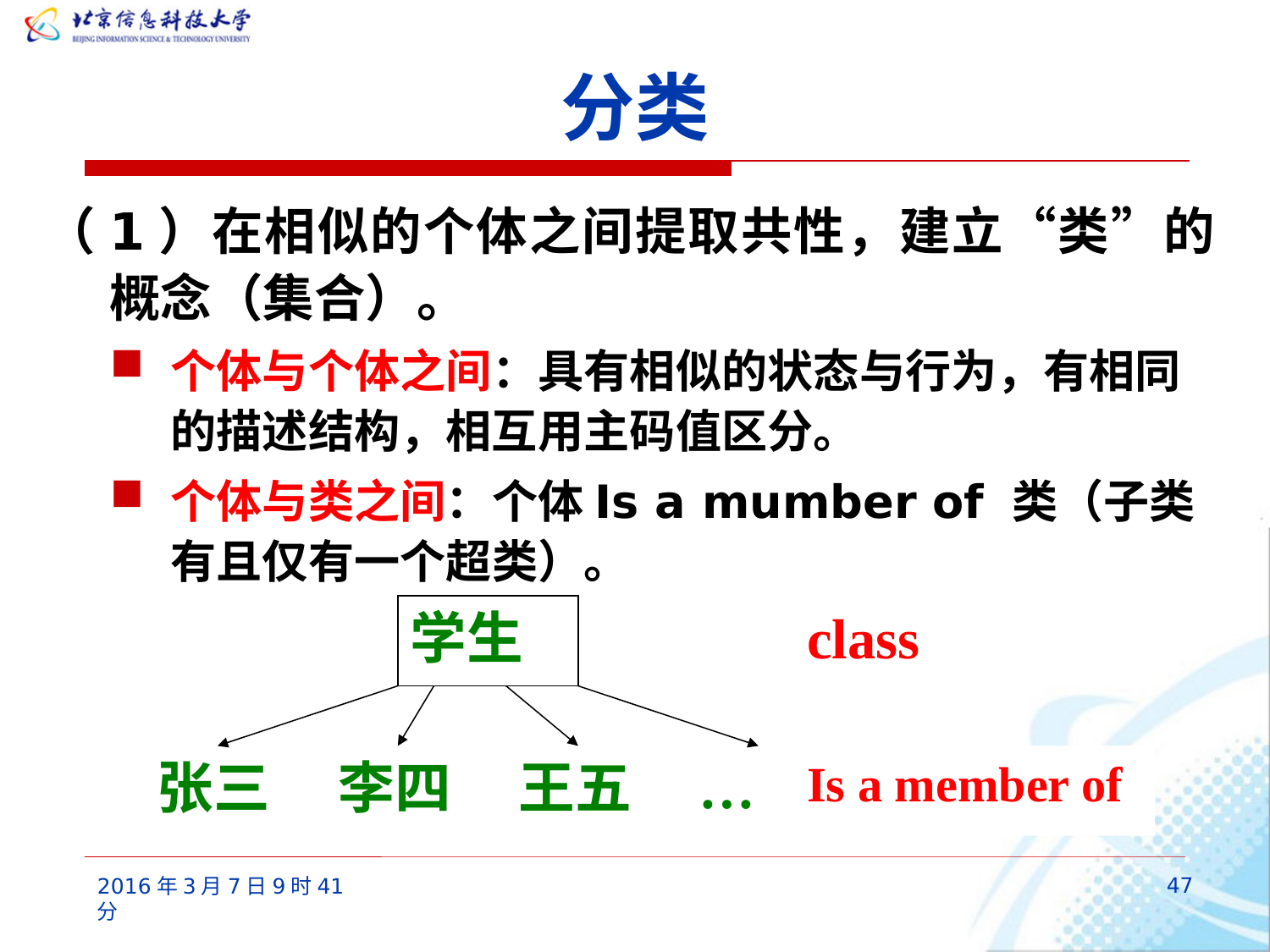

# 分类
（1）在相似的个体之间提取共性，建立“类”的概念（集合）。
个体与个体之间：具有相似的状态与行为，有相同的描述结构，相互用主码值区分。
个体与类之间：个体Is a mumber of 类（子类有且仅有一个超类）。
学生
class

张三
李四
王五
…
Is a member of
2016年3月7日9时41分